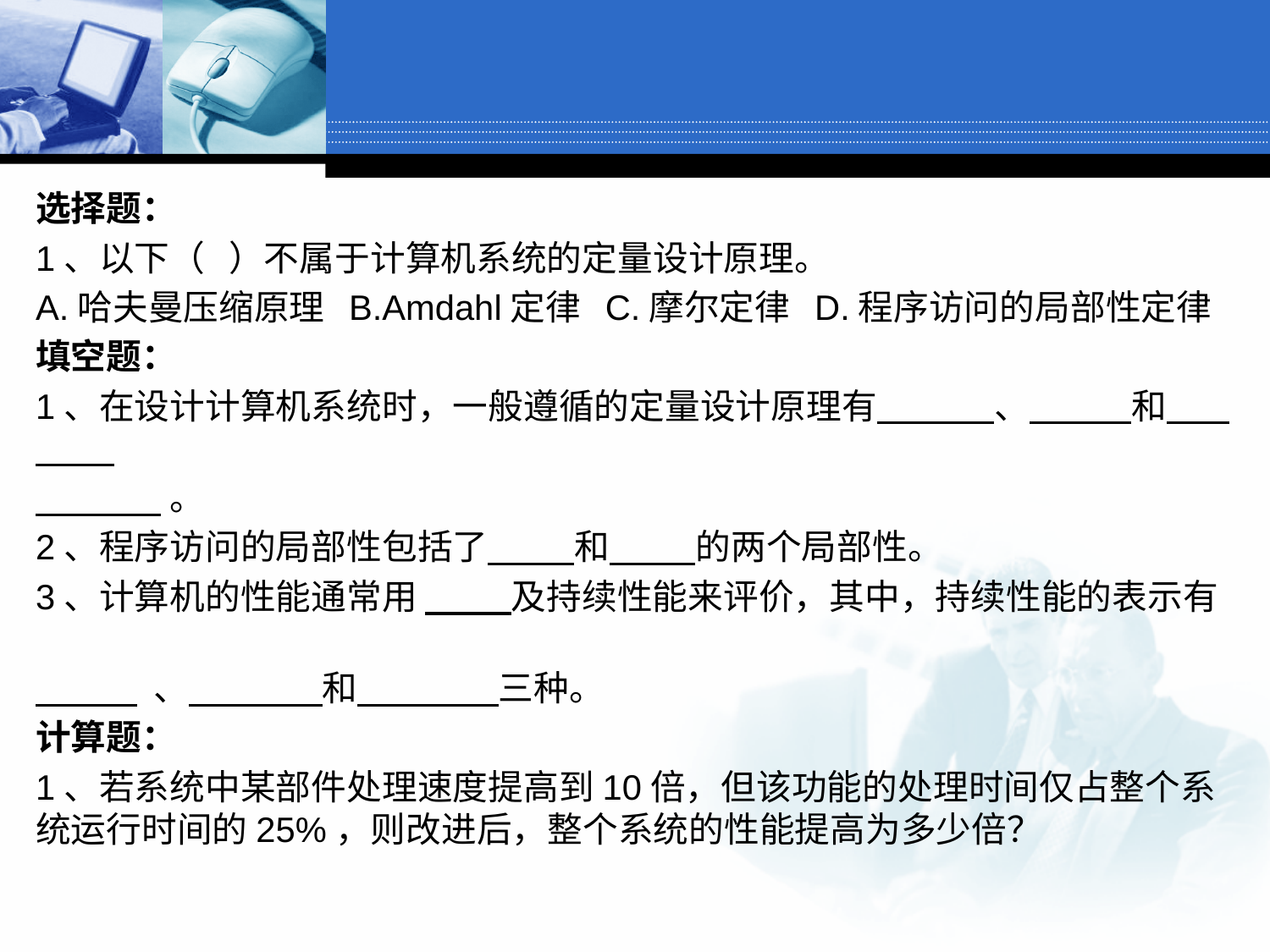

#
选择题：
1、以下（   ）不属于计算机系统的定量设计原理。
A.哈夫曼压缩原理  B.Amdahl定律  C.摩尔定律  D.程序访问的局部性定律
填空题：
1、在设计计算机系统时，一般遵循的定量设计原理有               、             和
                。
2、程序访问的局部性包括了           和           的两个局部性。
3、计算机的性能通常用            及持续性能来评价，其中，持续性能的表示有
              、                 和                  三种。
计算题：
1、若系统中某部件处理速度提高到10倍，但该功能的处理时间仅占整个系统运行时间的25%，则改进后，整个系统的性能提高为多少倍？